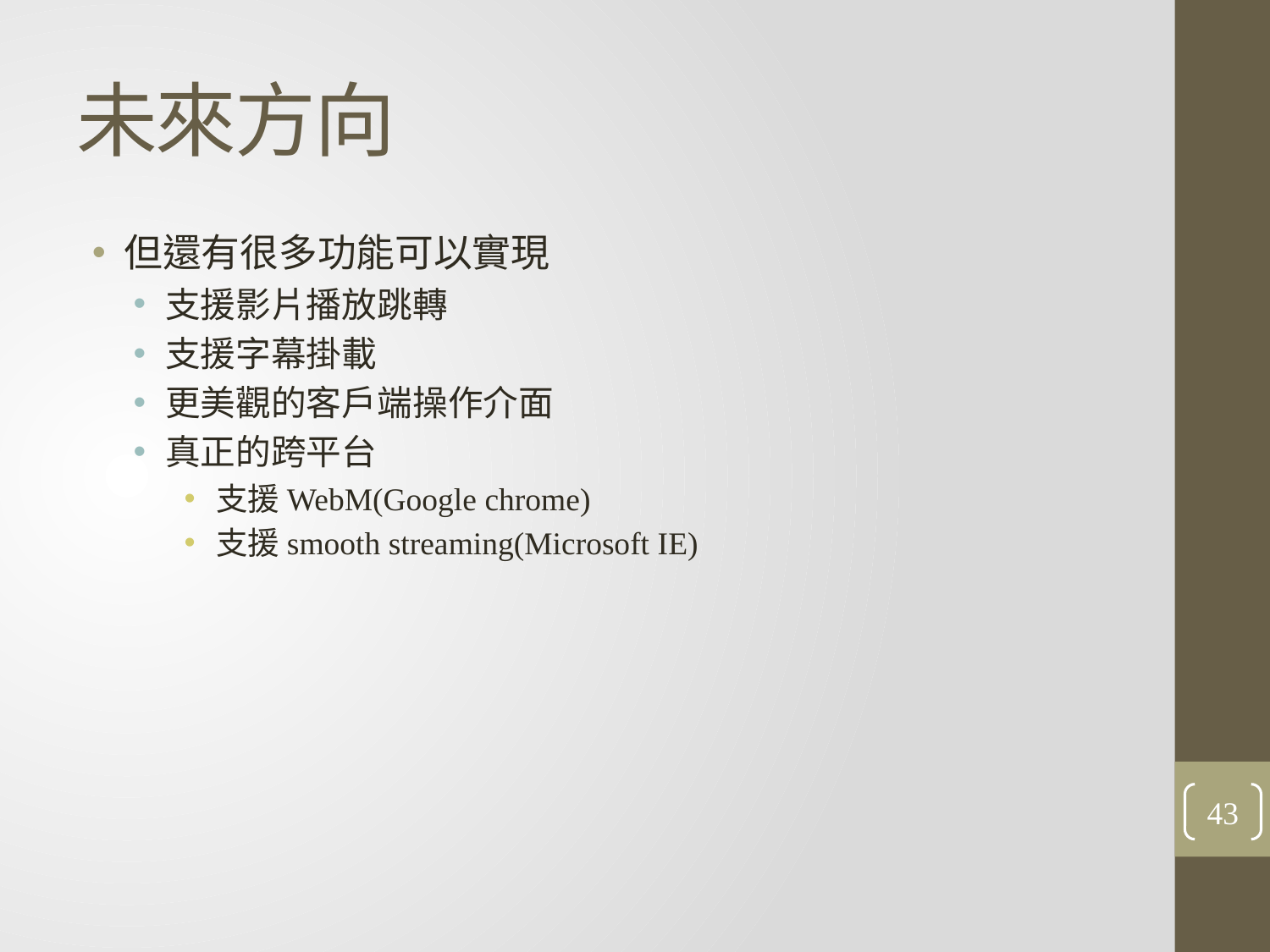

# 未來方向
但還有很多功能可以實現
支援影片播放跳轉
支援字幕掛載
更美觀的客戶端操作介面
真正的跨平台
支援WebM(Google chrome)
支援smooth streaming(Microsoft IE)

43